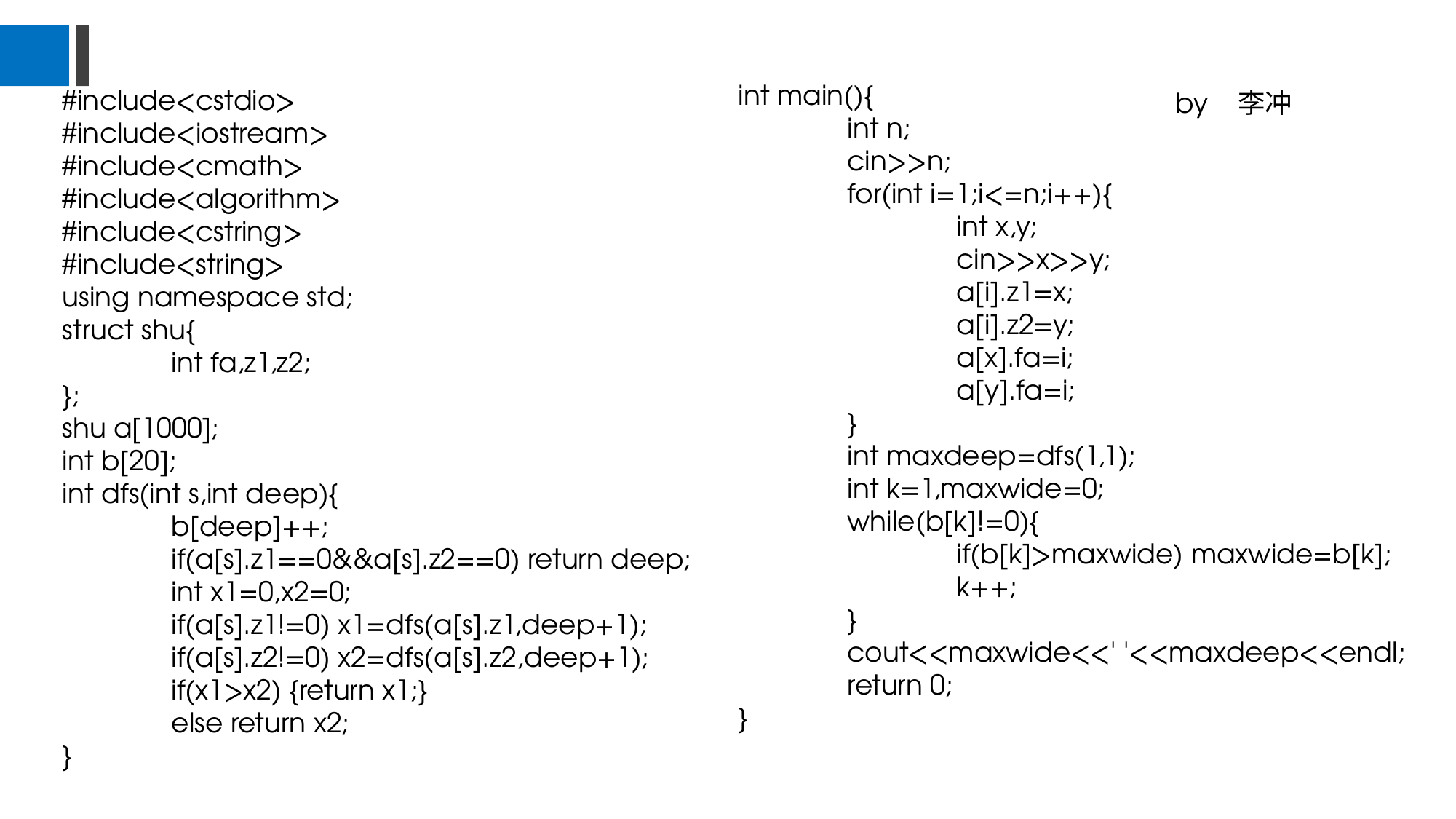

int main(){
	int n;
	cin>>n;
	for(int i=1;i<=n;i++){
		int x,y;
		cin>>x>>y;
		a[i].z1=x;
		a[i].z2=y;
		a[x].fa=i;
		a[y].fa=i;
	}
	int maxdeep=dfs(1,1);
	int k=1,maxwide=0;
	while(b[k]!=0){
		if(b[k]>maxwide) maxwide=b[k];
		k++;
	}
	cout<<maxwide<<' '<<maxdeep<<endl;
	return 0;
}
#include<cstdio>
#include<iostream>
#include<cmath>
#include<algorithm>
#include<cstring>
#include<string>
using namespace std;
struct shu{
	int fa,z1,z2;
};
shu a[1000];
int b[20];
int dfs(int s,int deep){
	b[deep]++;
	if(a[s].z1==0&&a[s].z2==0) return deep;
	int x1=0,x2=0;
	if(a[s].z1!=0) x1=dfs(a[s].z1,deep+1);
	if(a[s].z2!=0) x2=dfs(a[s].z2,deep+1);
	if(x1>x2) {return x1;}
	else return x2;
}
by   李冲